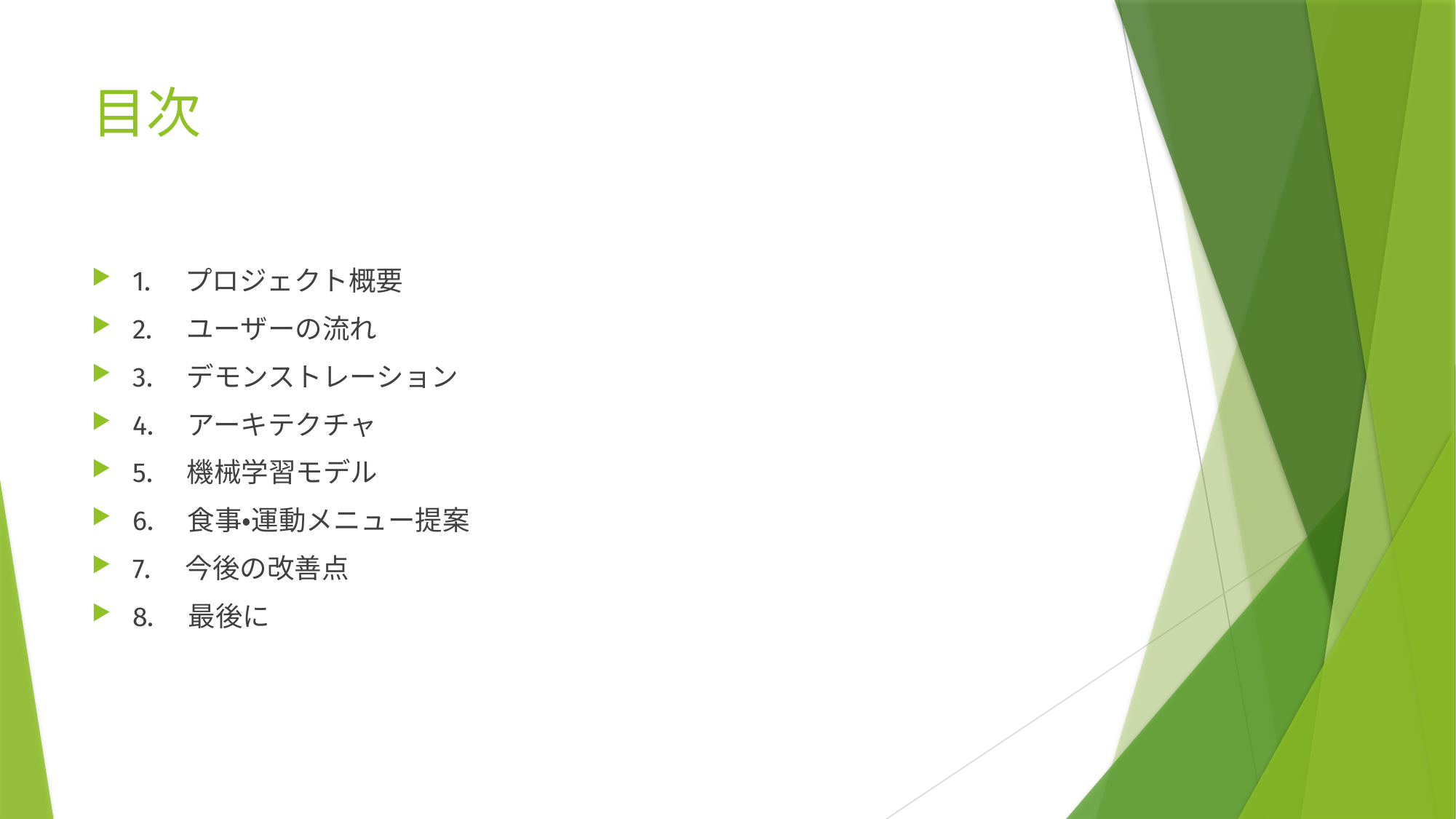

# 目次
1.　プロジェクト概要
2.　ユーザーの流れ
3.　デモンストレーション
4.　アーキテクチャ
5.　機械学習モデル
6.　食事・運動メニュー提案
7.　今後の改善点
8.　最後に